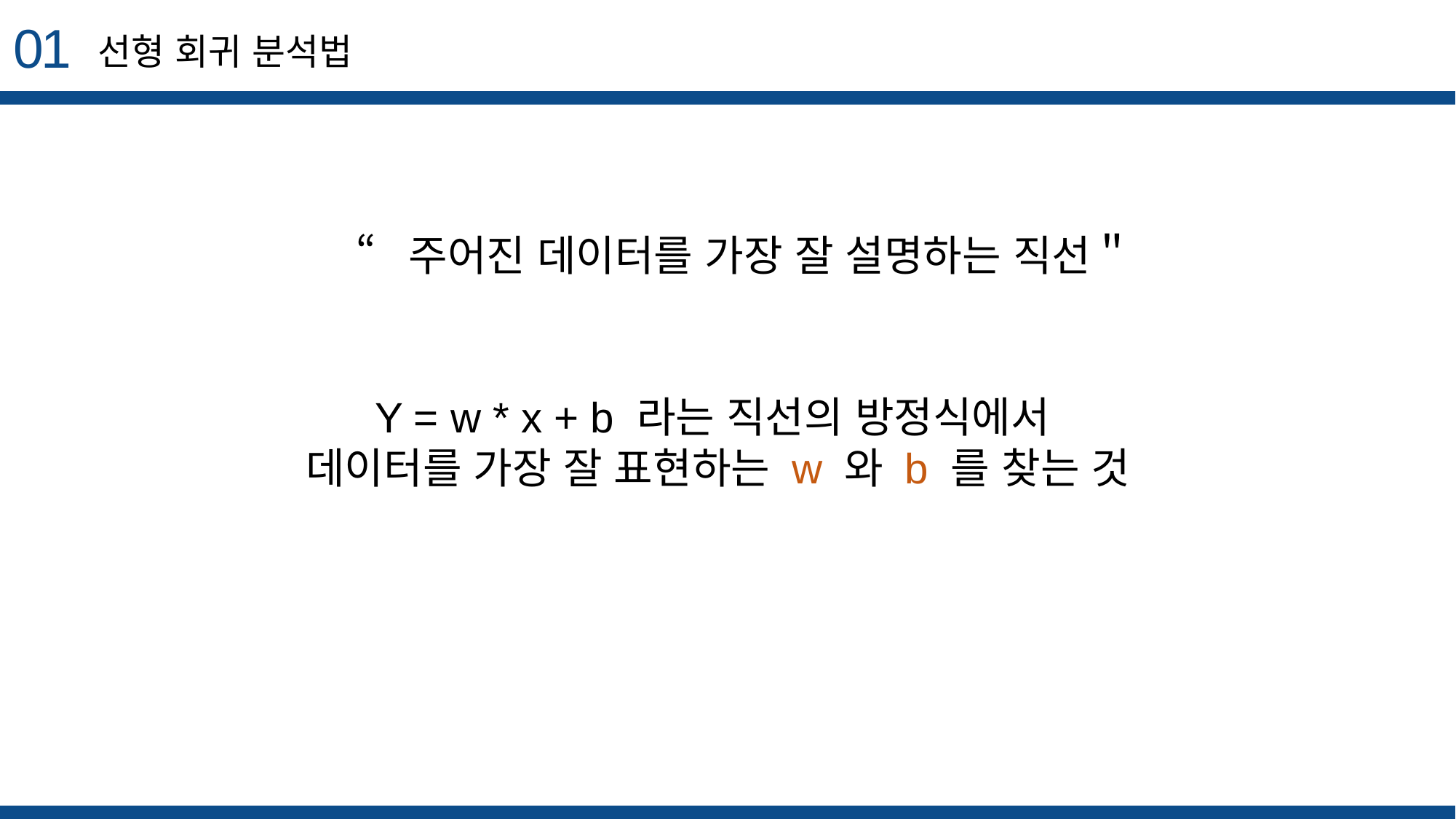

01
선형 회귀 분석법

“ 해당 슬라이드의 핵심 내용을 적어주세요 ”
“주어진 데이터를 가장 잘 설명하는 직선＂
Y = w * x + b 라는 직선의 방정식에서
데이터를 가장 잘 표현하는 w 와 b 를 찾는 것